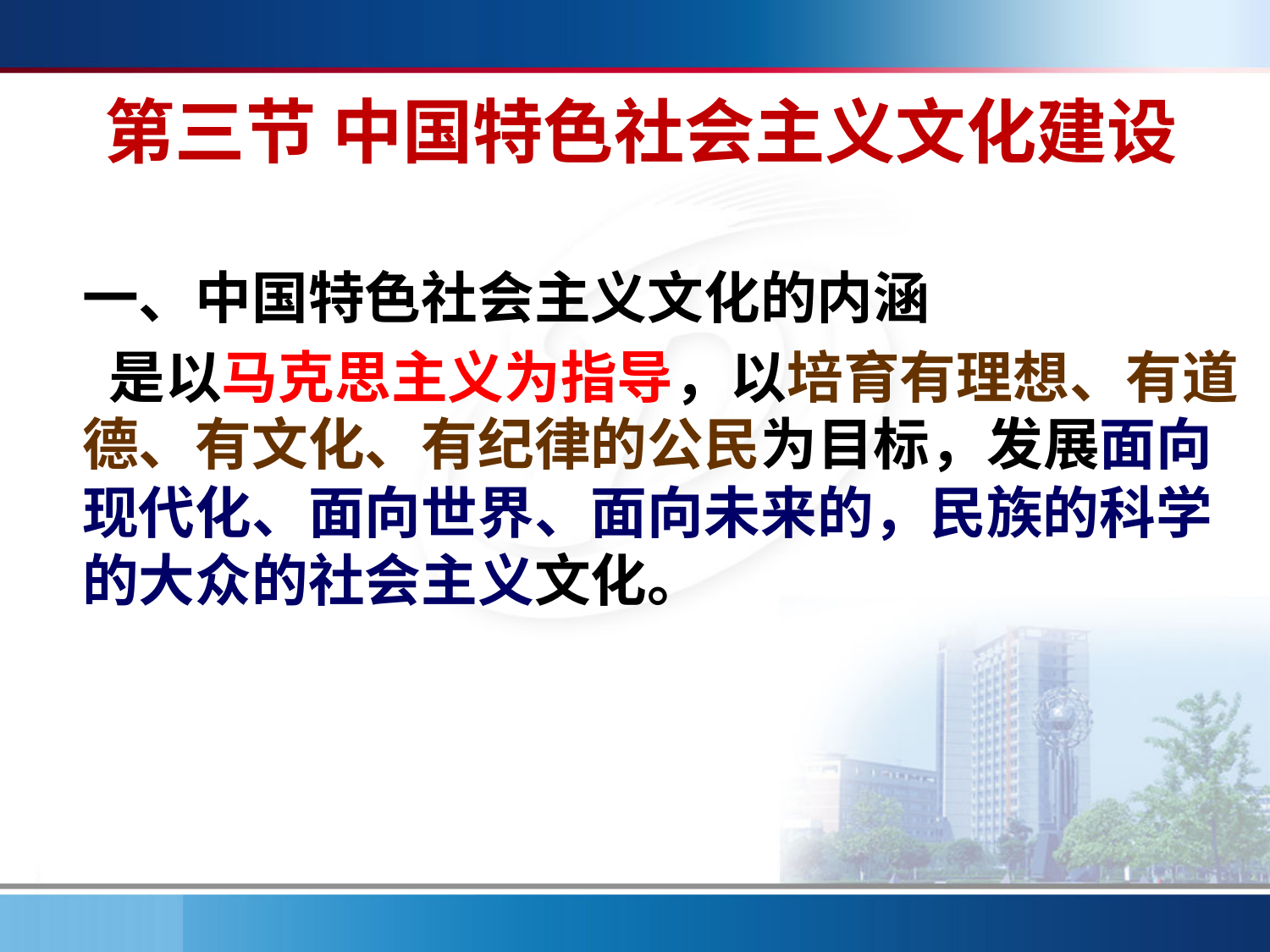

第三节 中国特色社会主义文化建设

一、中国特色社会主义文化的内涵
 是以马克思主义为指导，以培育有理想、有道德、有文化、有纪律的公民为目标，发展面向现代化、面向世界、面向未来的，民族的科学的大众的社会主义文化。